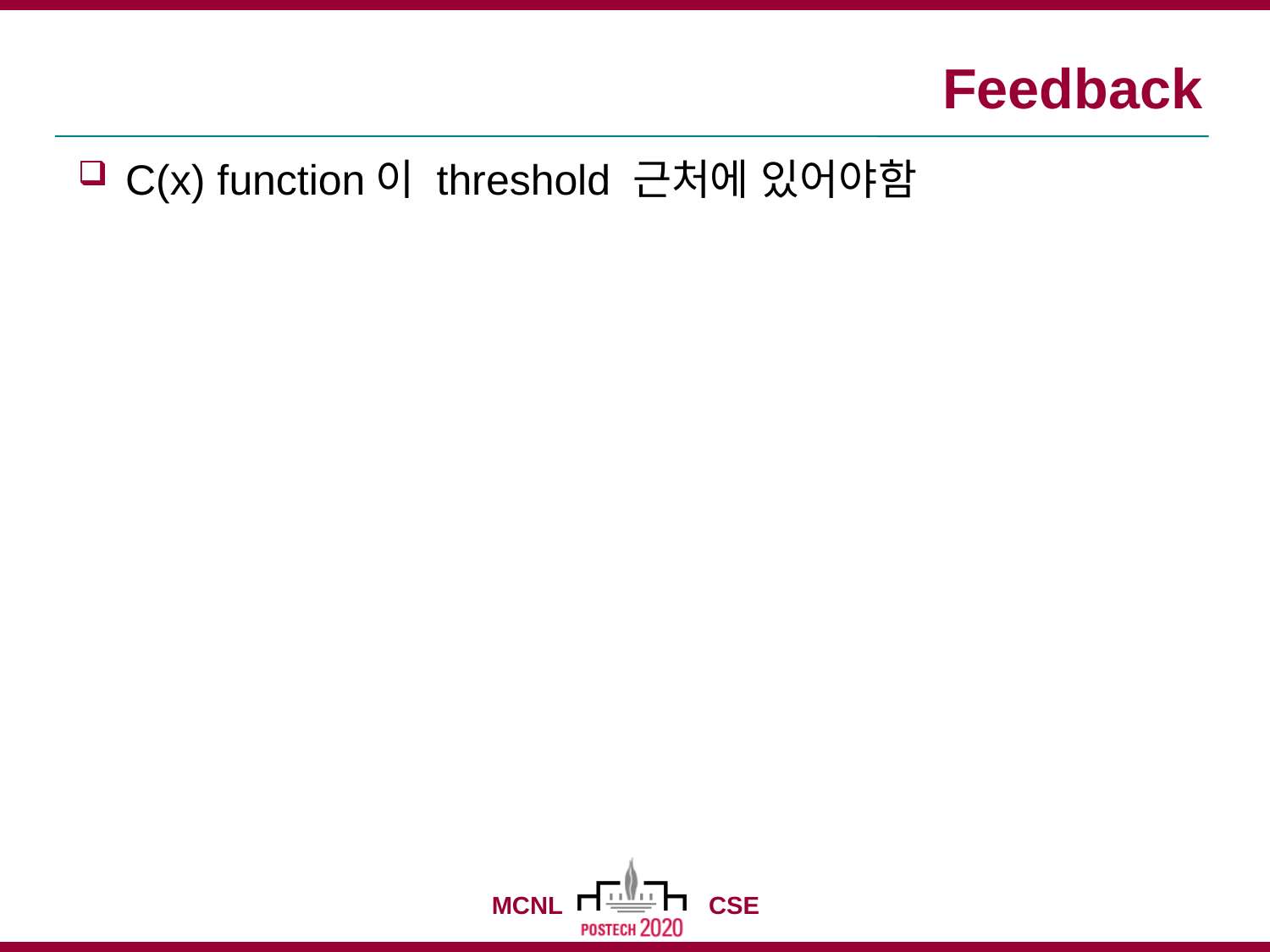

# Feedback
C(x) function이 threshold 근처에 있어야함